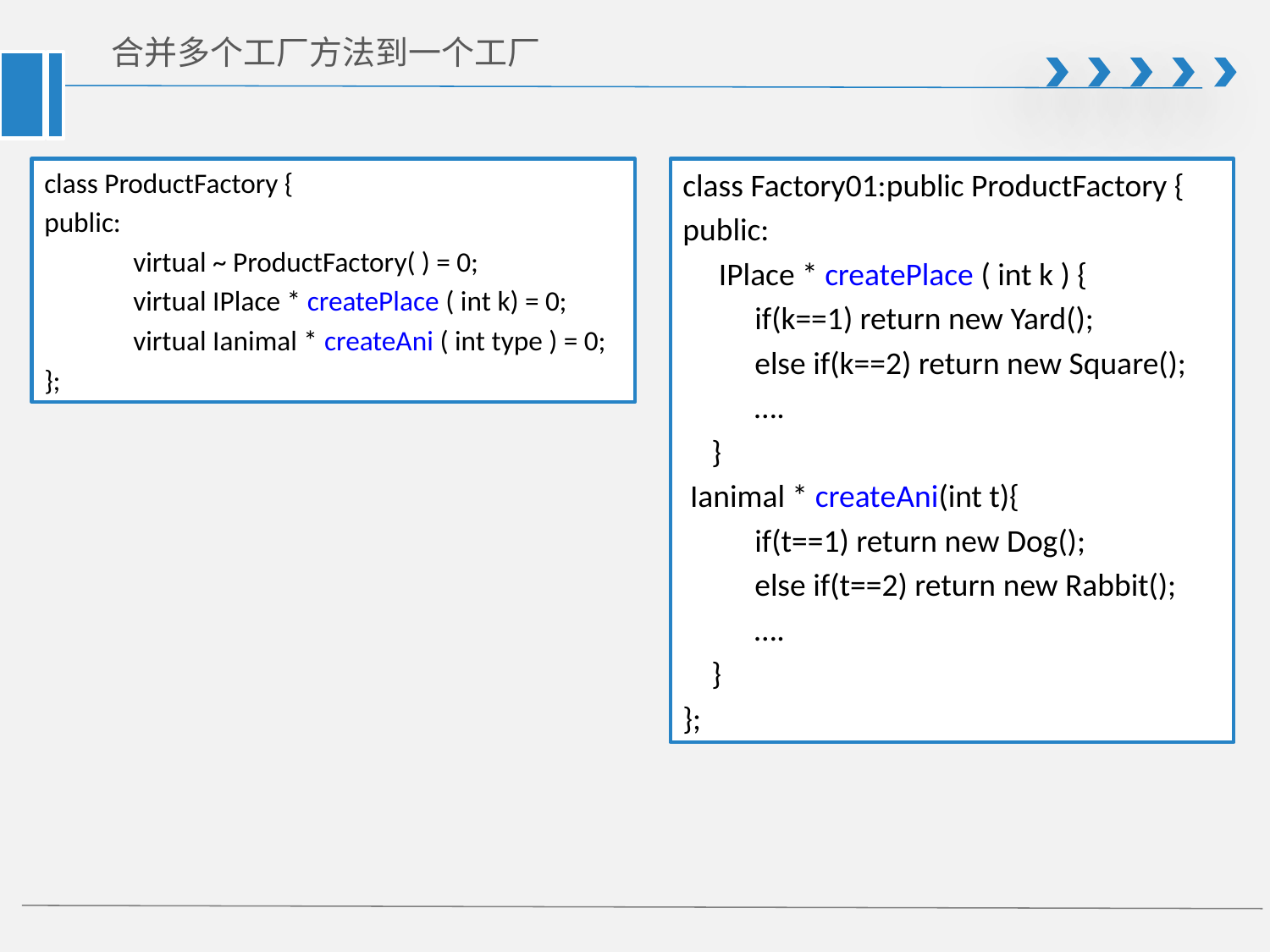

# 合并多个工厂方法到一个工厂
class ProductFactory {
public:
              virtual ~ ProductFactory( ) = 0;
              virtual IPlace * createPlace ( int k) = 0;
              virtual Ianimal * createAni ( int type ) = 0;
};
class Factory01:public ProductFactory {
public:
     IPlace * createPlace ( int k ) {
          if(k==1) return new Yard();
          else if(k==2) return new Square();
          ….
    }
 Ianimal * createAni(int t){
          if(t==1) return new Dog();
          else if(t==2) return new Rabbit();
          ….
    }
};